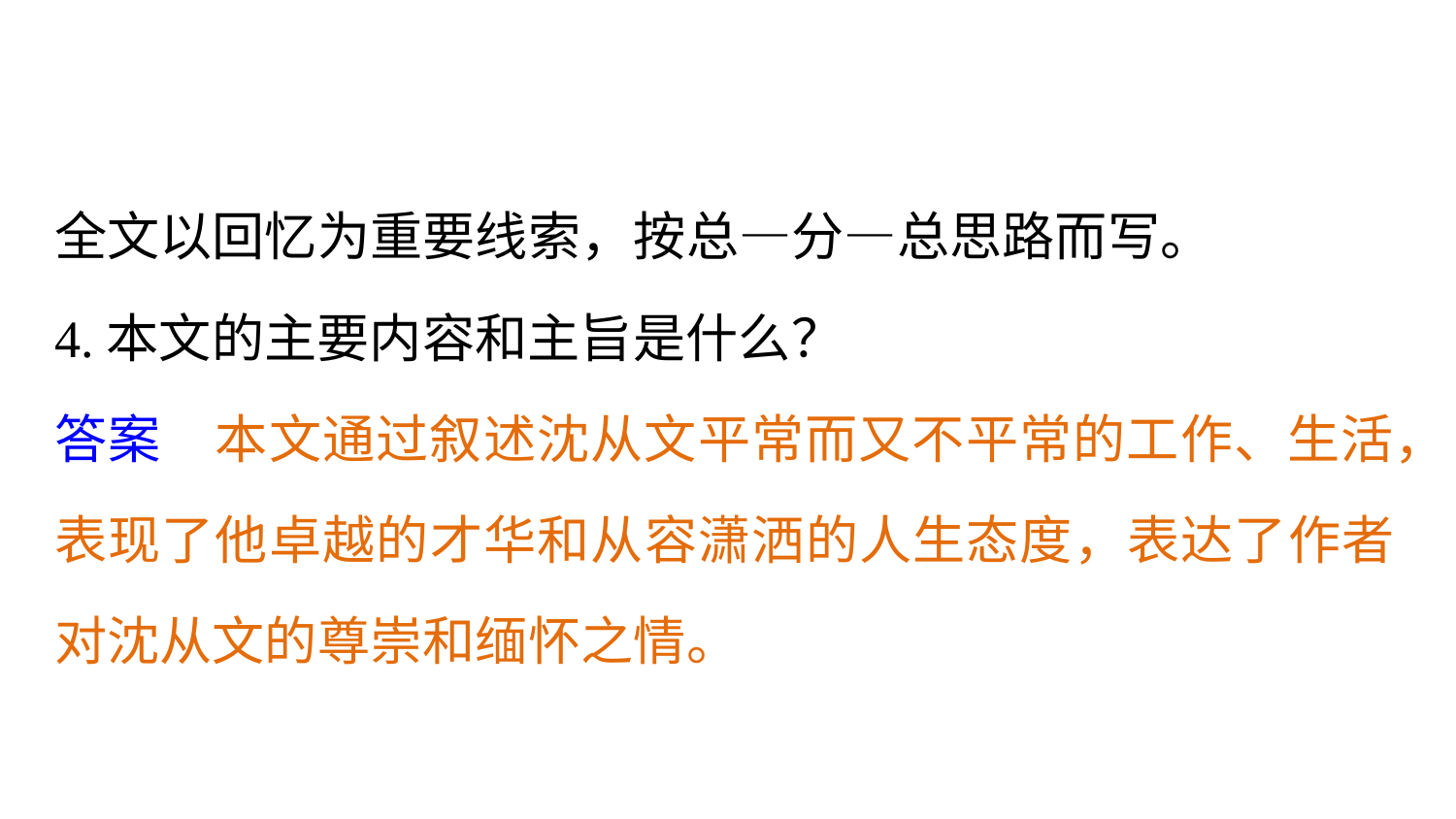

全文以回忆为重要线索，按总—分—总思路而写。
4.本文的主要内容和主旨是什么？
答案　本文通过叙述沈从文平常而又不平常的工作、生活，表现了他卓越的才华和从容潇洒的人生态度，表达了作者对沈从文的尊崇和缅怀之情。